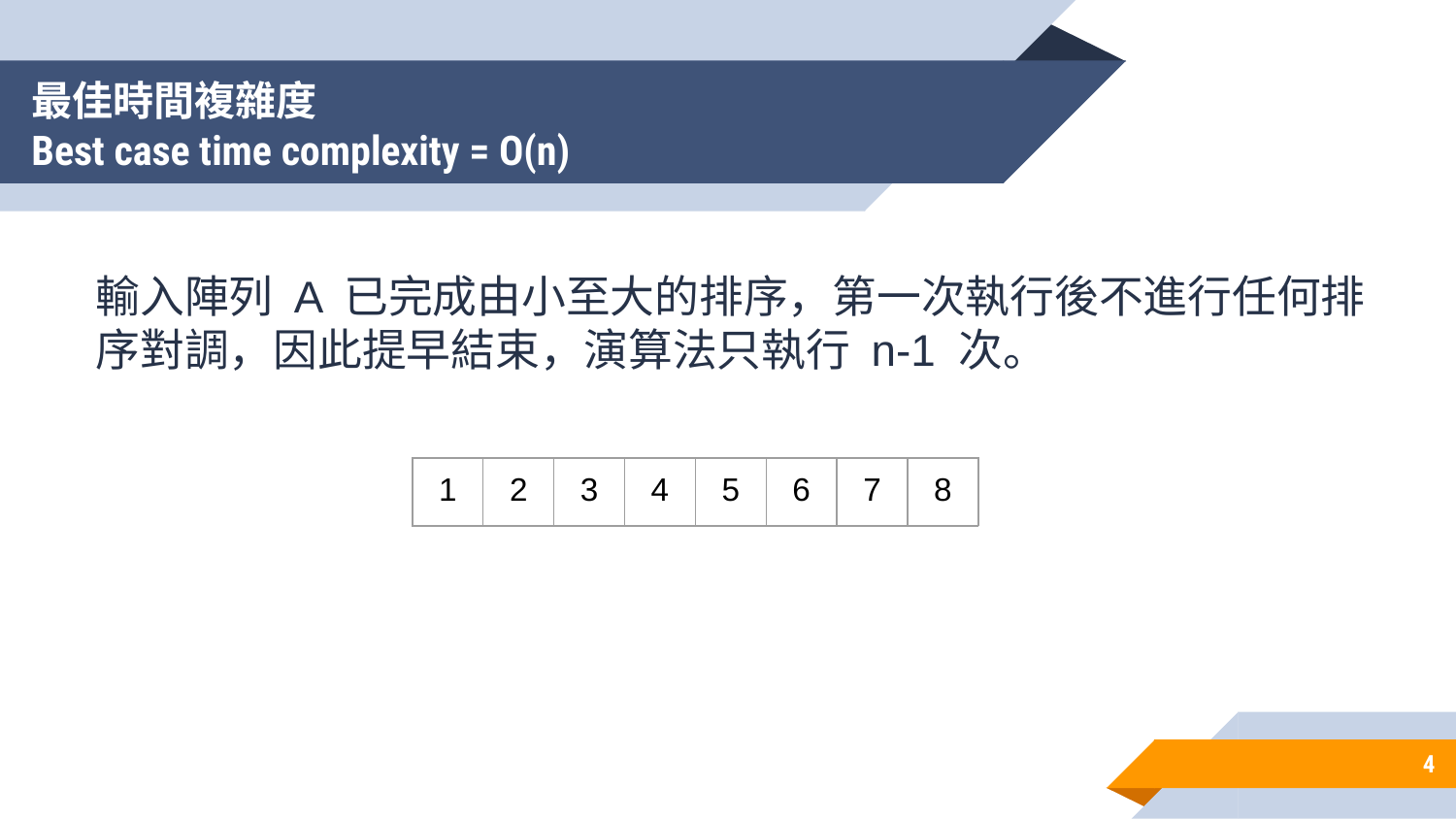

# 最佳時間複雜度
Best case time complexity = O(n)
輸入陣列 A 已完成由小至大的排序，第一次執行後不進行任何排序對調，因此提早結束，演算法只執行 n-1 次。

| 1 | 2 | 3 | 4 | 5 | 6 | 7 | 8 |
| --- | --- | --- | --- | --- | --- | --- | --- |
4